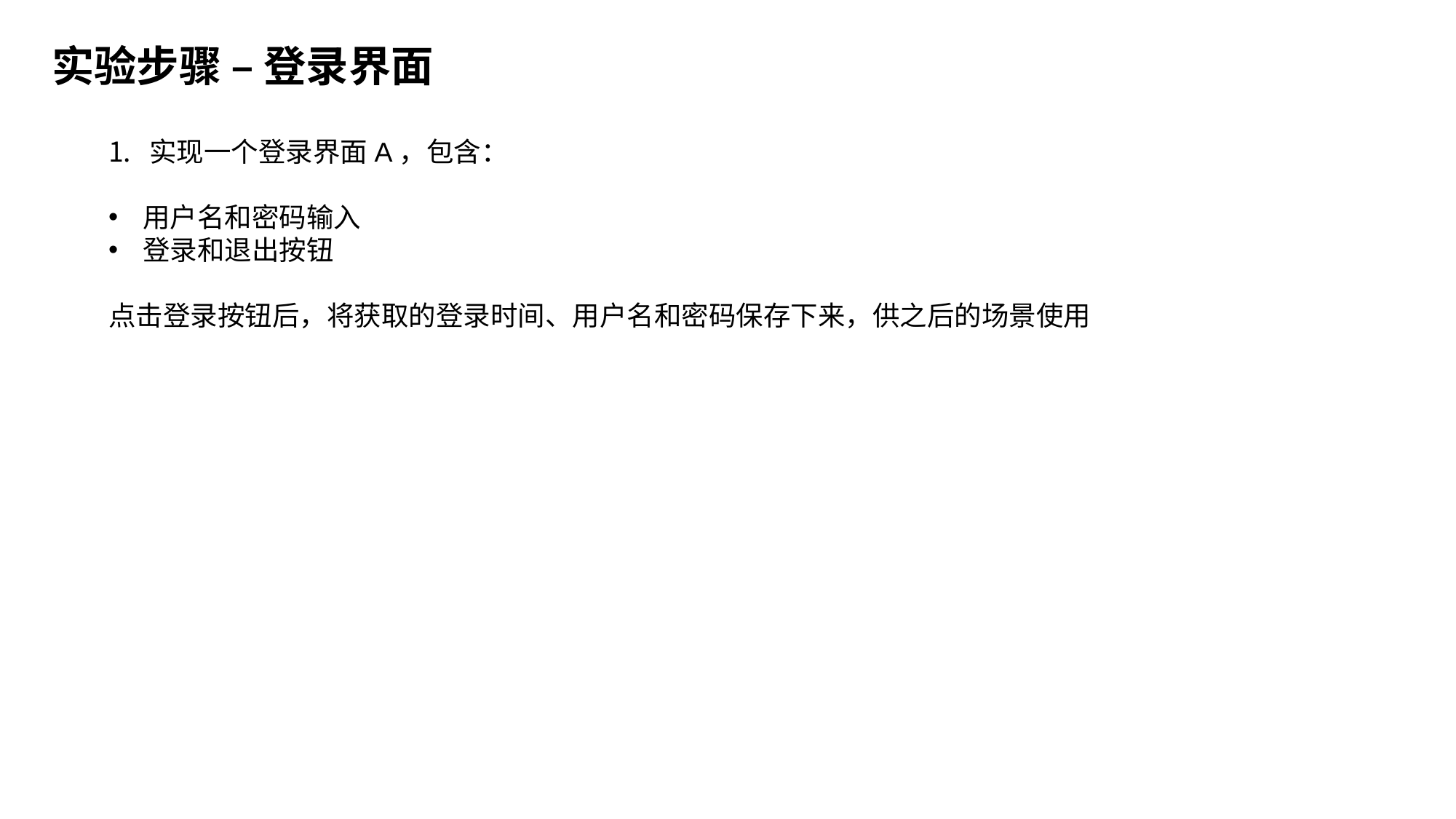

实验步骤 – 登录界面
实现一个登录界面A，包含：

用户名和密码输入
登录和退出按钮

点击登录按钮后，将获取的登录时间、用户名和密码保存下来，供之后的场景使用